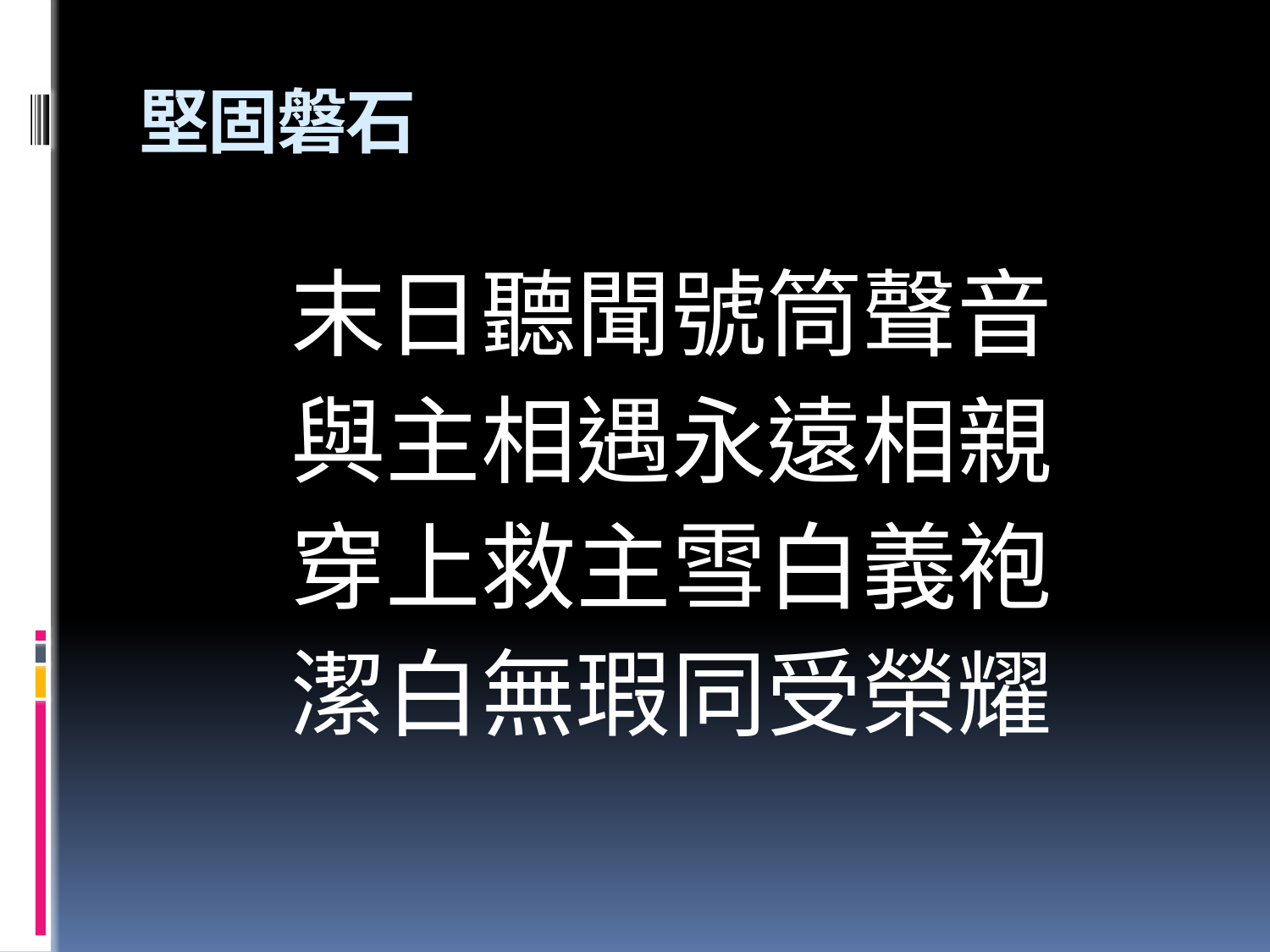

# 堅固磐石
末日聽聞號筒聲音
與主相遇永遠相親
穿上救主雪白義袍
潔白無瑕同受榮耀